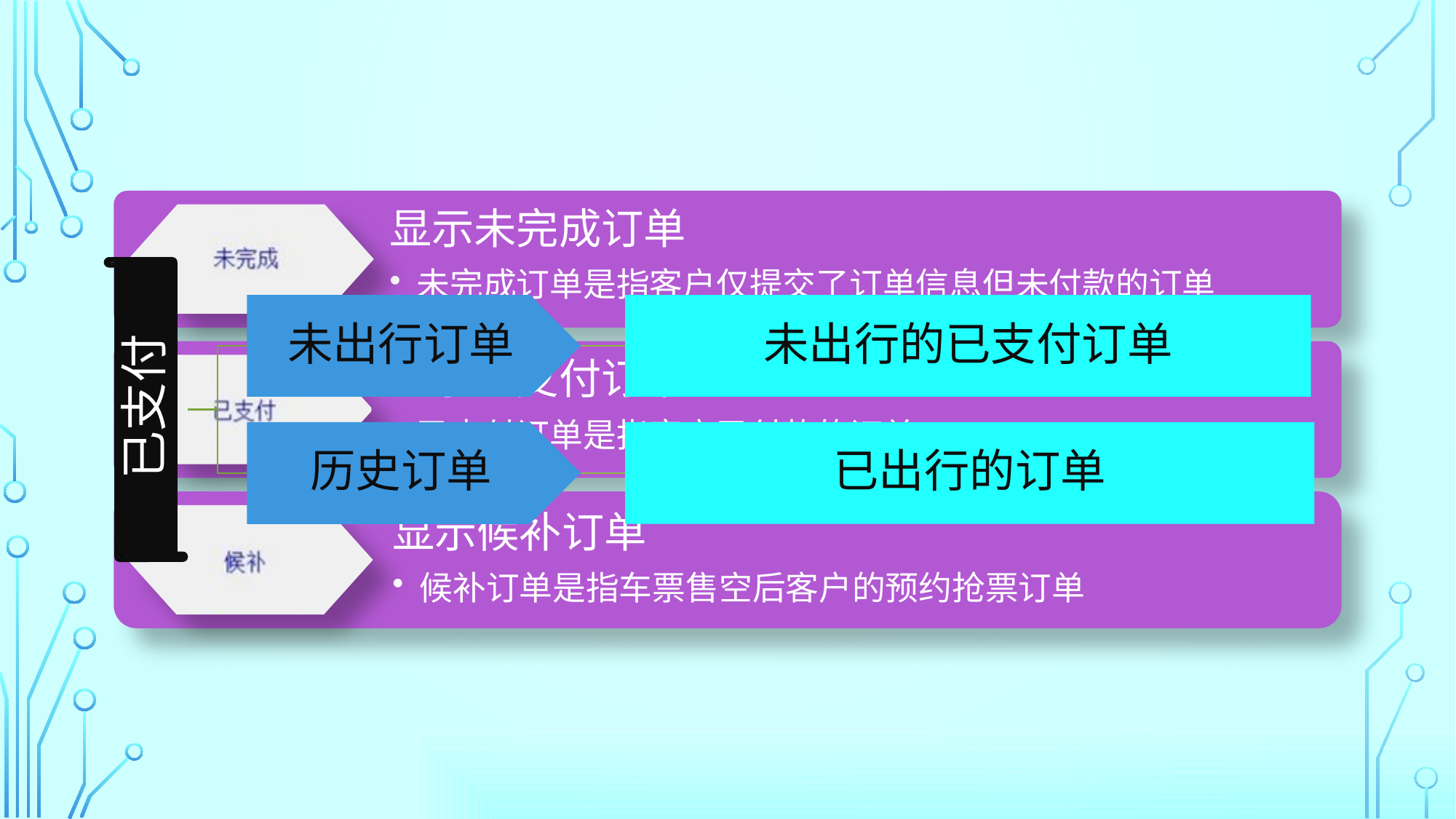

已支付
未出行订单
未出行的已支付订单
历史订单
已出行的订单
显示未完成订单
未完成订单是指客户仅提交了订单信息但未付款的订单
显示已支付订单
已支付订单是指客户已付款的订单
显示候补订单
候补订单是指车票售空后客户的预约抢票订单